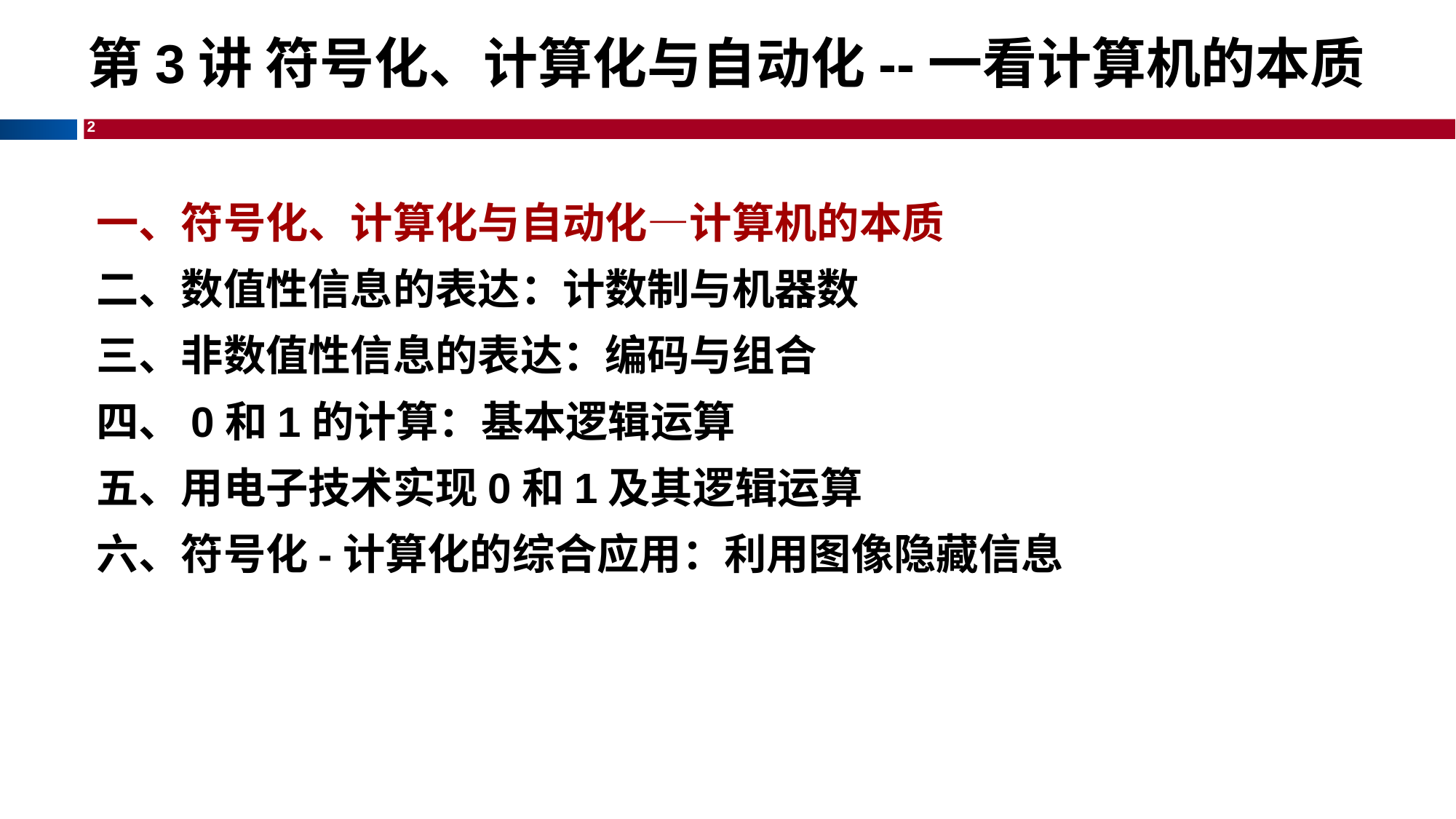

# 第3讲 符号化、计算化与自动化--一看计算机的本质
一、符号化、计算化与自动化—计算机的本质
二、数值性信息的表达：计数制与机器数
三、非数值性信息的表达：编码与组合
四、0和1的计算：基本逻辑运算
五、用电子技术实现0和1及其逻辑运算
六、符号化-计算化的综合应用：利用图像隐藏信息